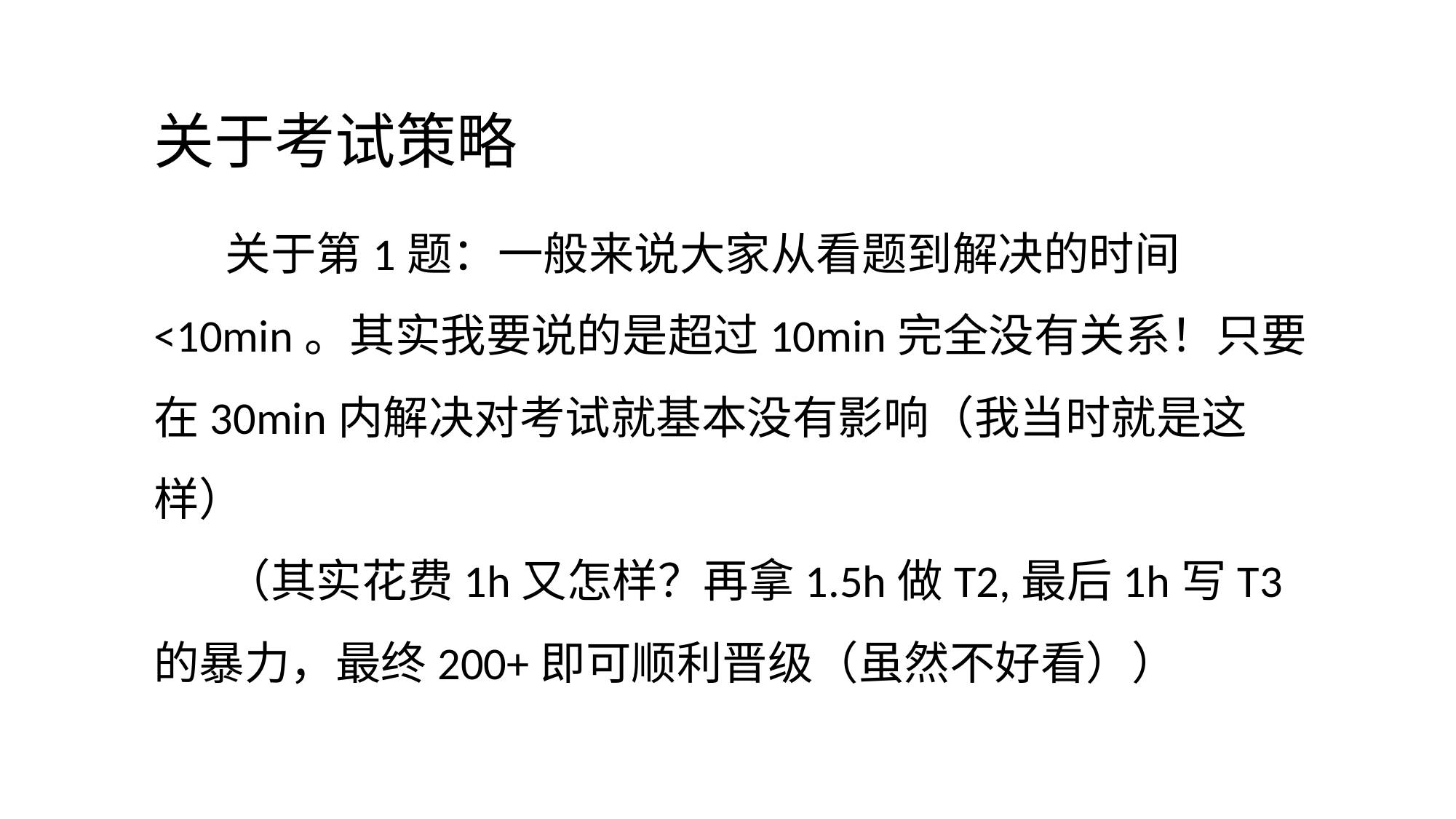

关于考试策略
关于第1题：一般来说大家从看题到解决的时间<10min。其实我要说的是超过10min完全没有关系！只要在30min内解决对考试就基本没有影响（我当时就是这样）
（其实花费1h又怎样？再拿1.5h做T2,最后1h写T3的暴力，最终200+即可顺利晋级（虽然不好看））